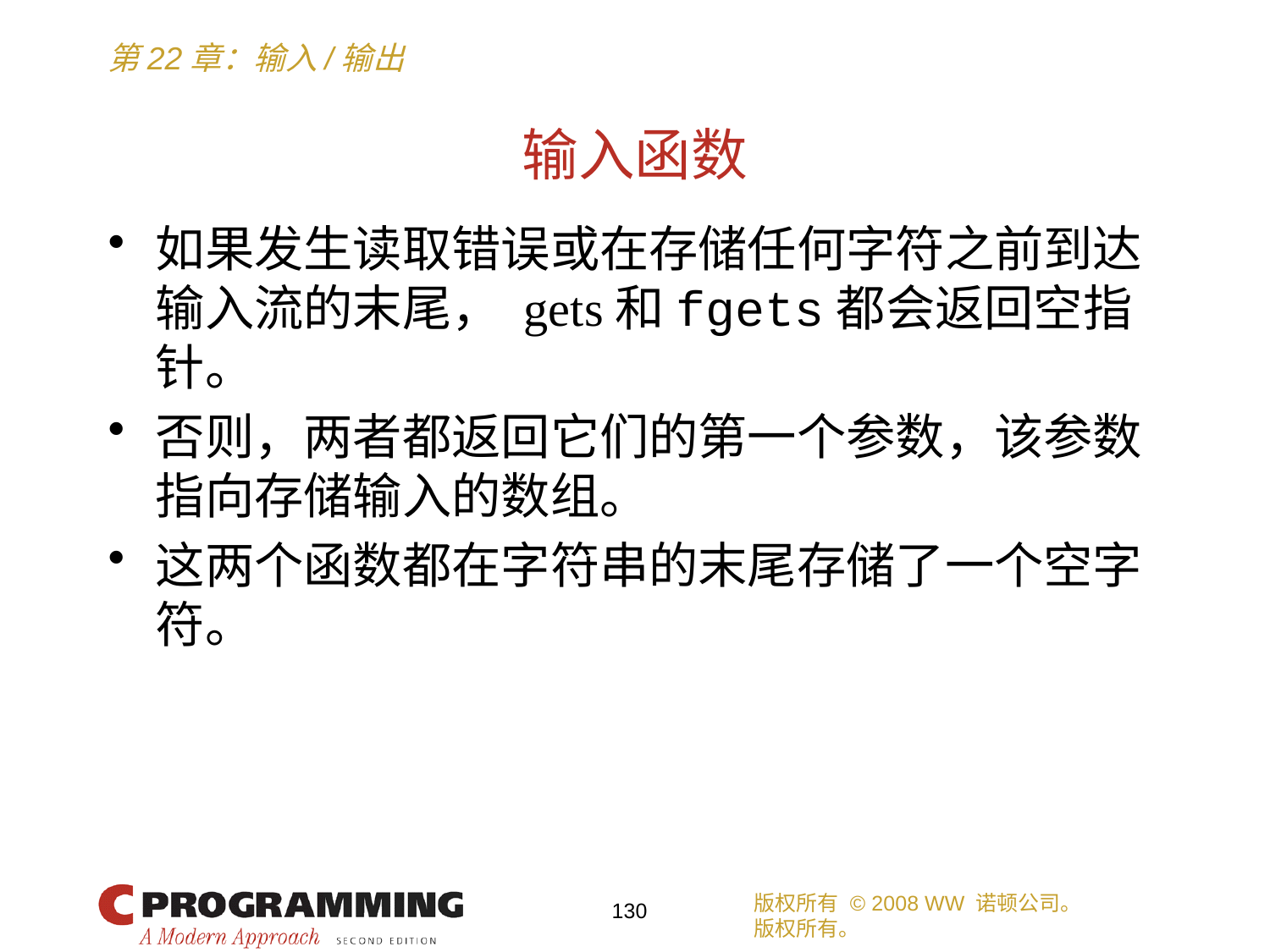

# 输入函数
如果发生读取错误或在存储任何字符之前到达输入流的末尾， gets和fgets都会返回空指针。
否则，两者都返回它们的第一个参数，该参数指向存储输入的数组。
这两个函数都在字符串的末尾存储了一个空字符。

版权所有 © 2008 WW 诺顿公司。
版权所有。
130